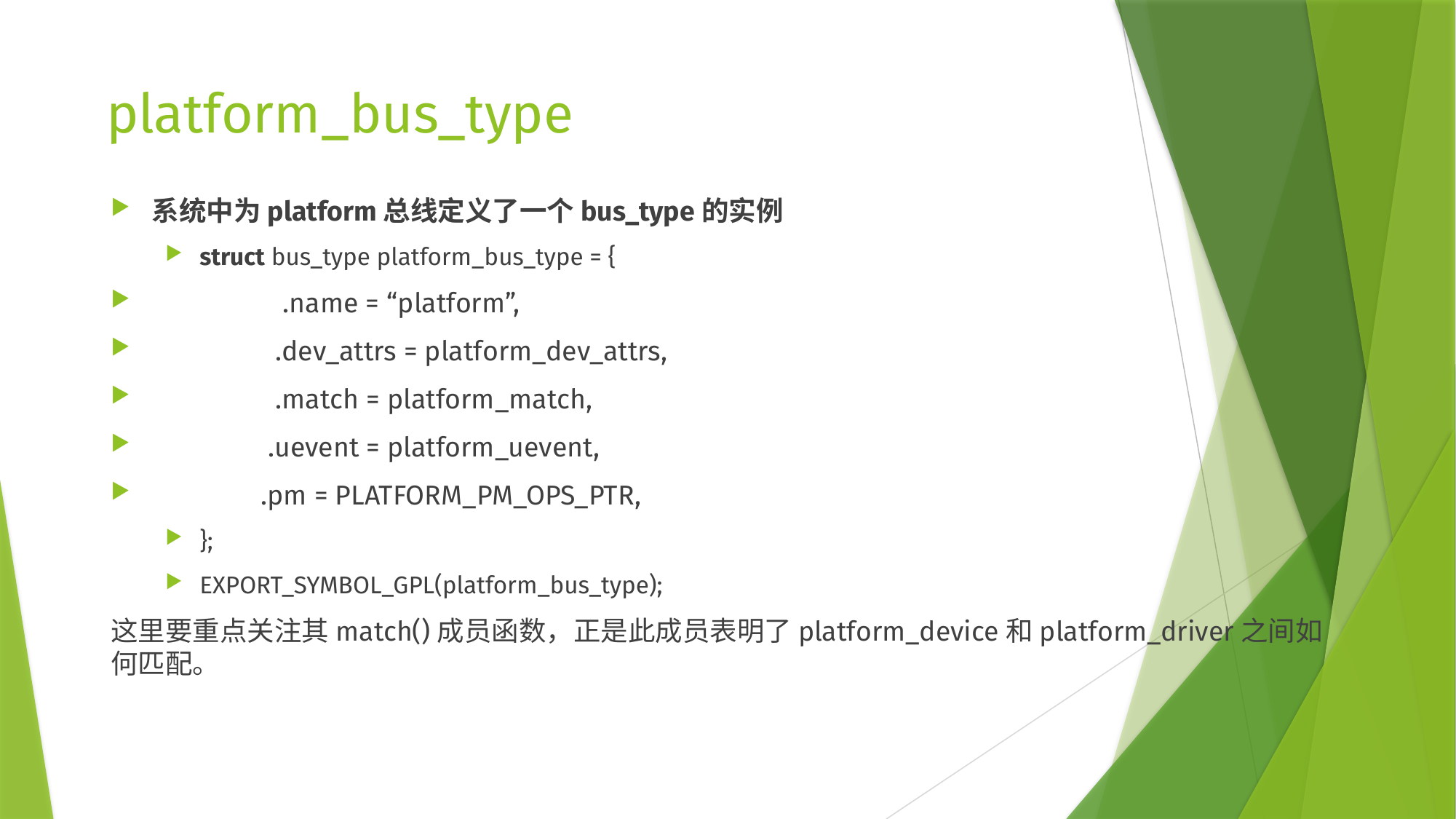

# platform_bus_type
系统中为platform总线定义了一个bus_type的实例
struct bus_type platform_bus_type = {
 	   .name = “platform”,
  	  .dev_attrs = platform_dev_attrs,
  	  .match = platform_match,
   	 .uevent = platform_uevent,
    	.pm = PLATFORM_PM_OPS_PTR,
};
EXPORT_SYMBOL_GPL(platform_bus_type);
这里要重点关注其match()成员函数，正是此成员表明了platform_device和platform_driver之间如何匹配。